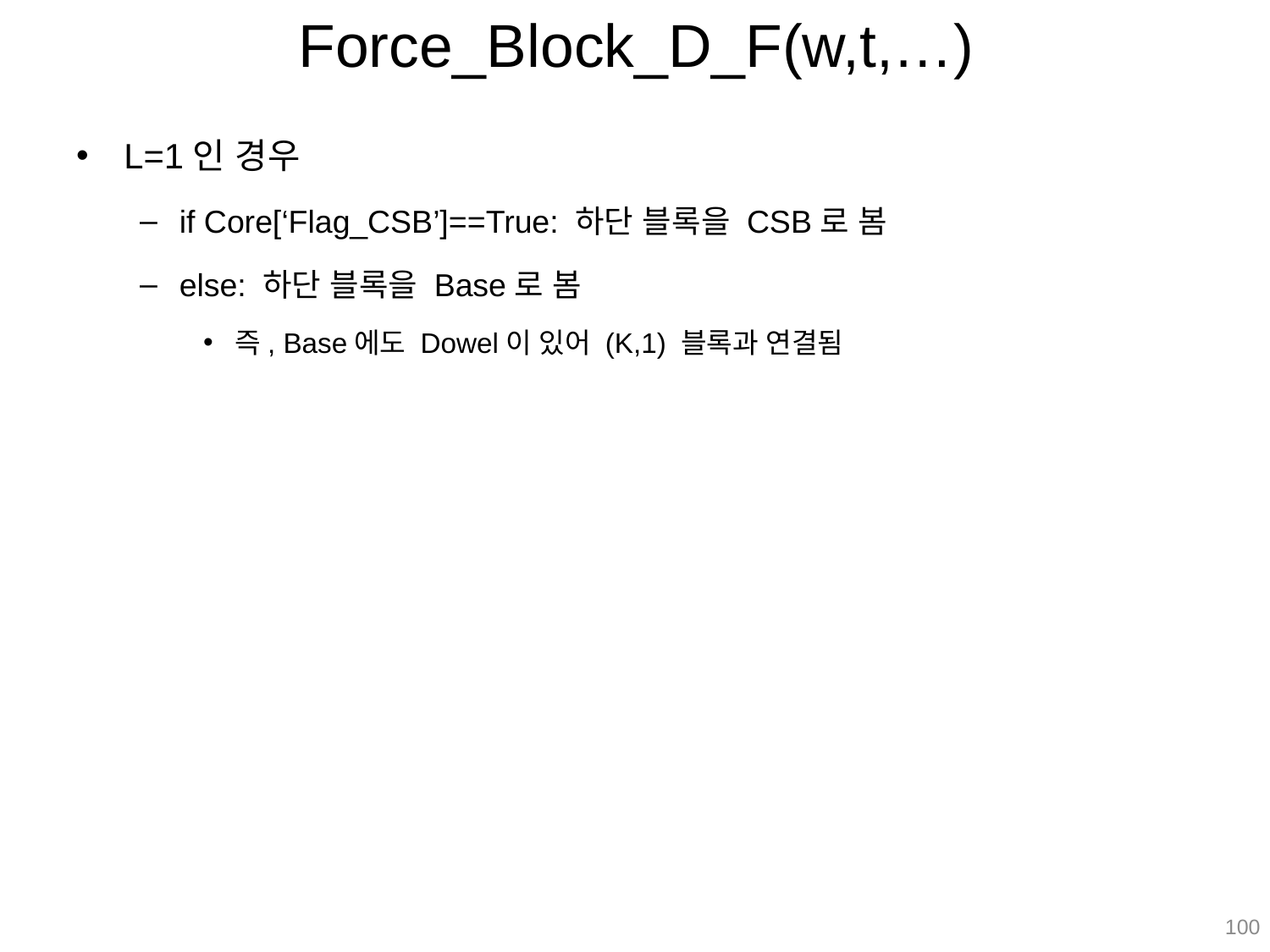

# Force_Block_D_F(w,t,…)
L=1인 경우
if Core[‘Flag_CSB’]==True: 하단 블록을 CSB로 봄
else: 하단 블록을 Base로 봄
즉, Base에도 Dowel이 있어 (K,1) 블록과 연결됨
100